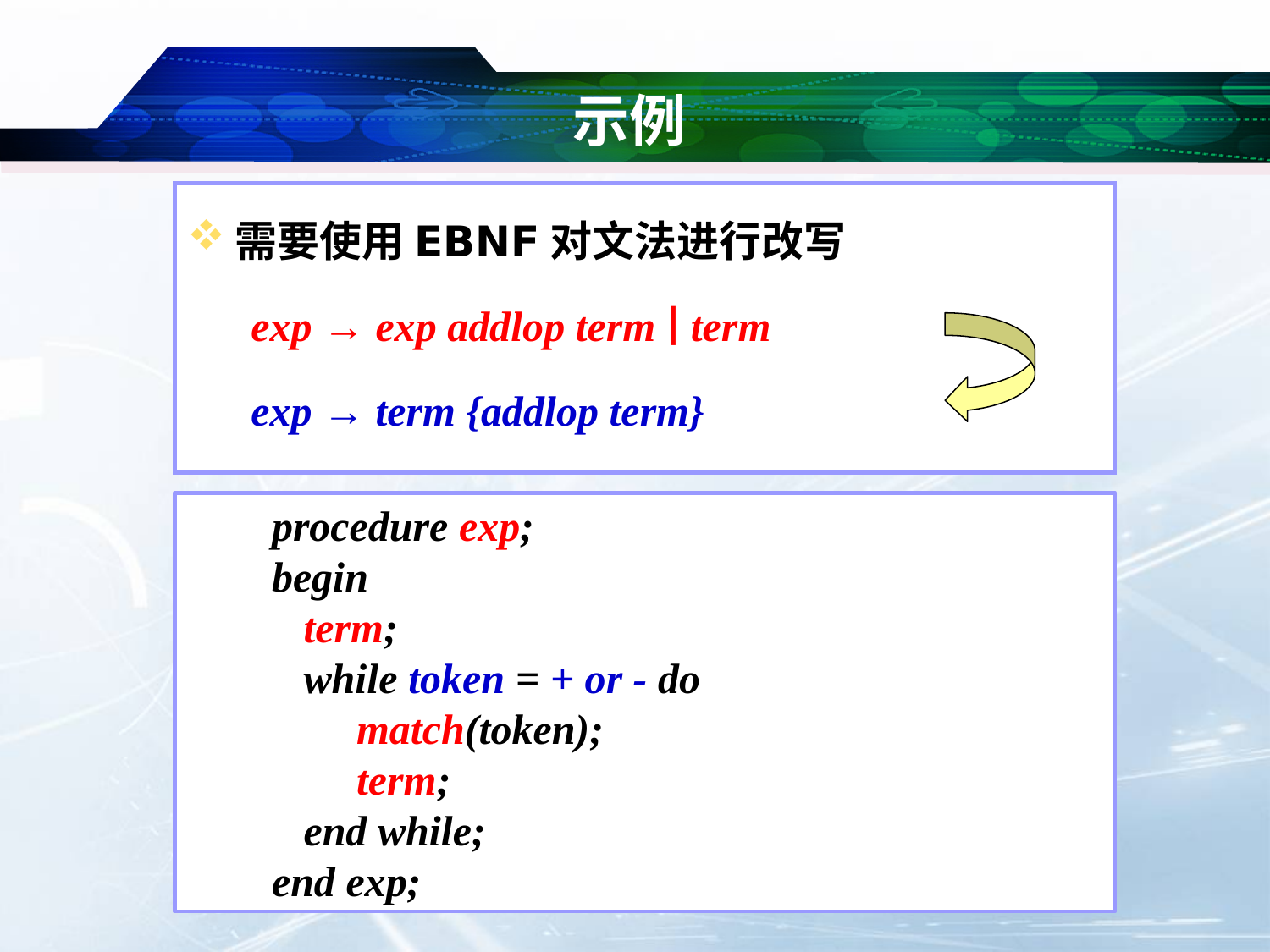

# 示例
需要使用EBNF对文法进行改写
      exp → exp addlop term ∣ term
      exp → term {addlop term}

        procedure exp;
        begin
           term;
           while token = + or - do
	    match(token);
	    term;
           end while;
        end exp;